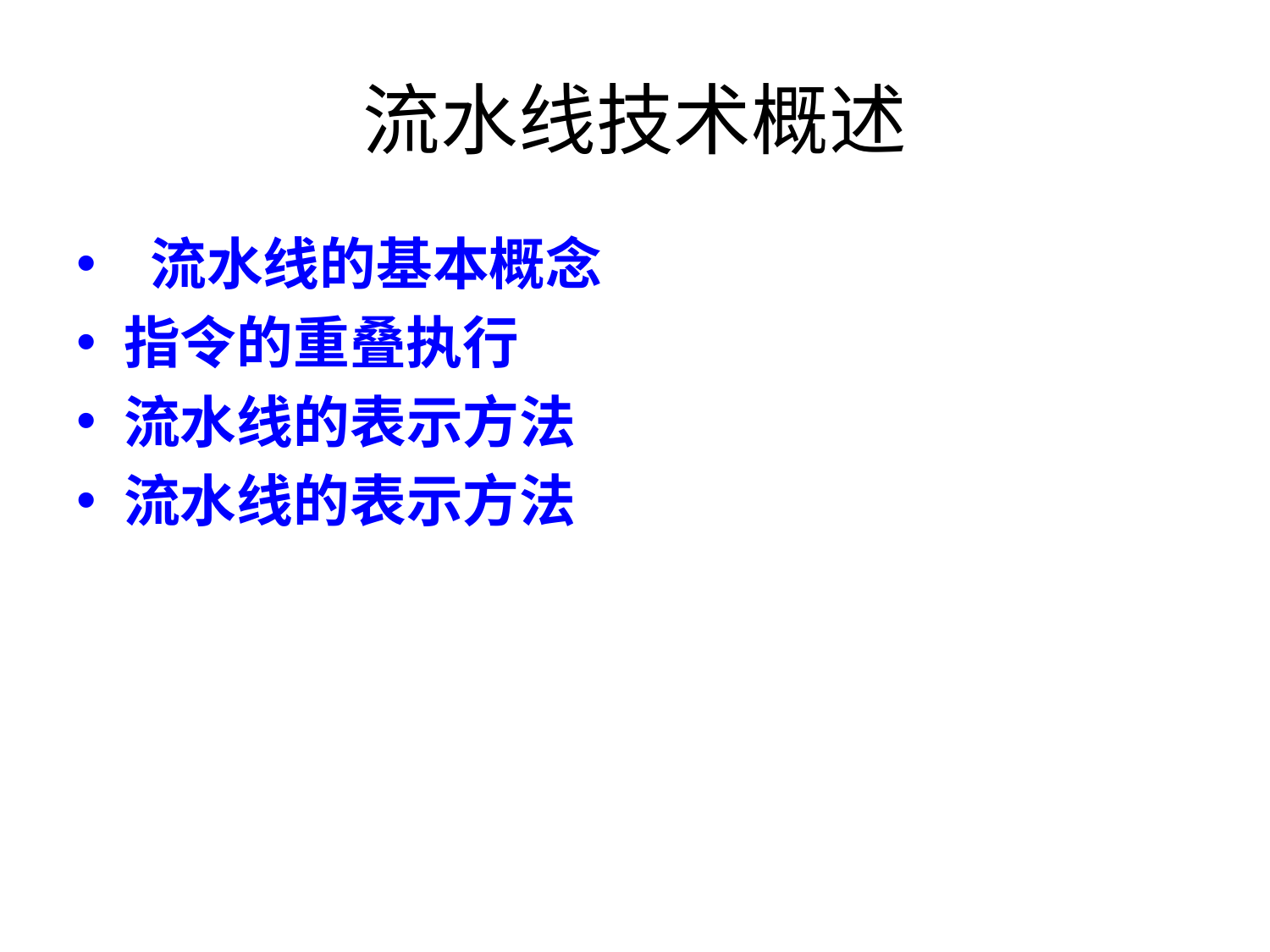

# 流水线技术概述
 流水线的基本概念
指令的重叠执行
流水线的表示方法
流水线的表示方法